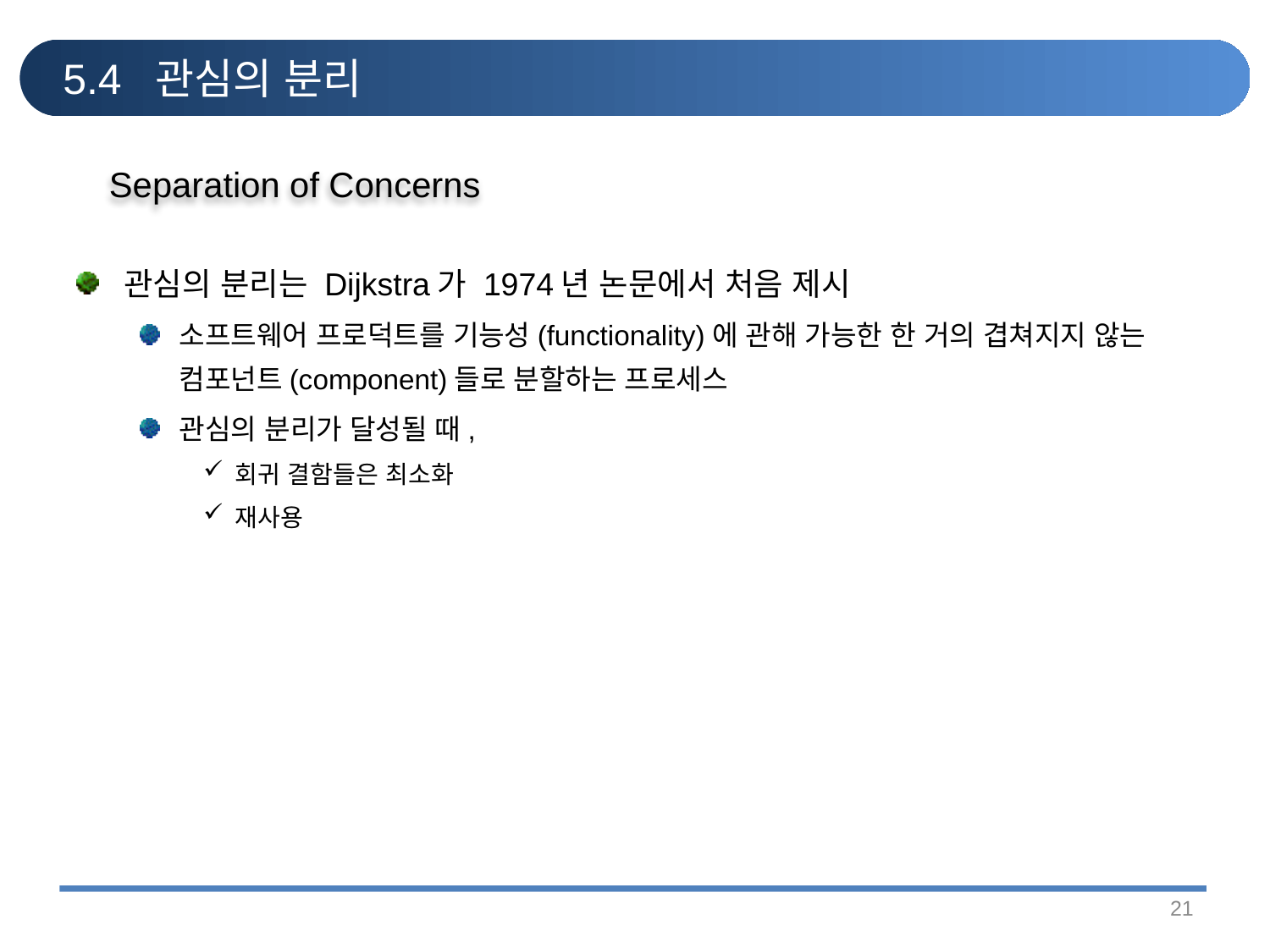

# 5.4  관심의 분리
Separation of Concerns
관심의 분리는 Dijkstra가 1974년 논문에서 처음 제시
소프트웨어 프로덕트를 기능성(functionality)에 관해 가능한 한 거의 겹쳐지지 않는 컴포넌트(component)들로 분할하는 프로세스
관심의 분리가 달성될 때,
회귀 결함들은 최소화
재사용

21